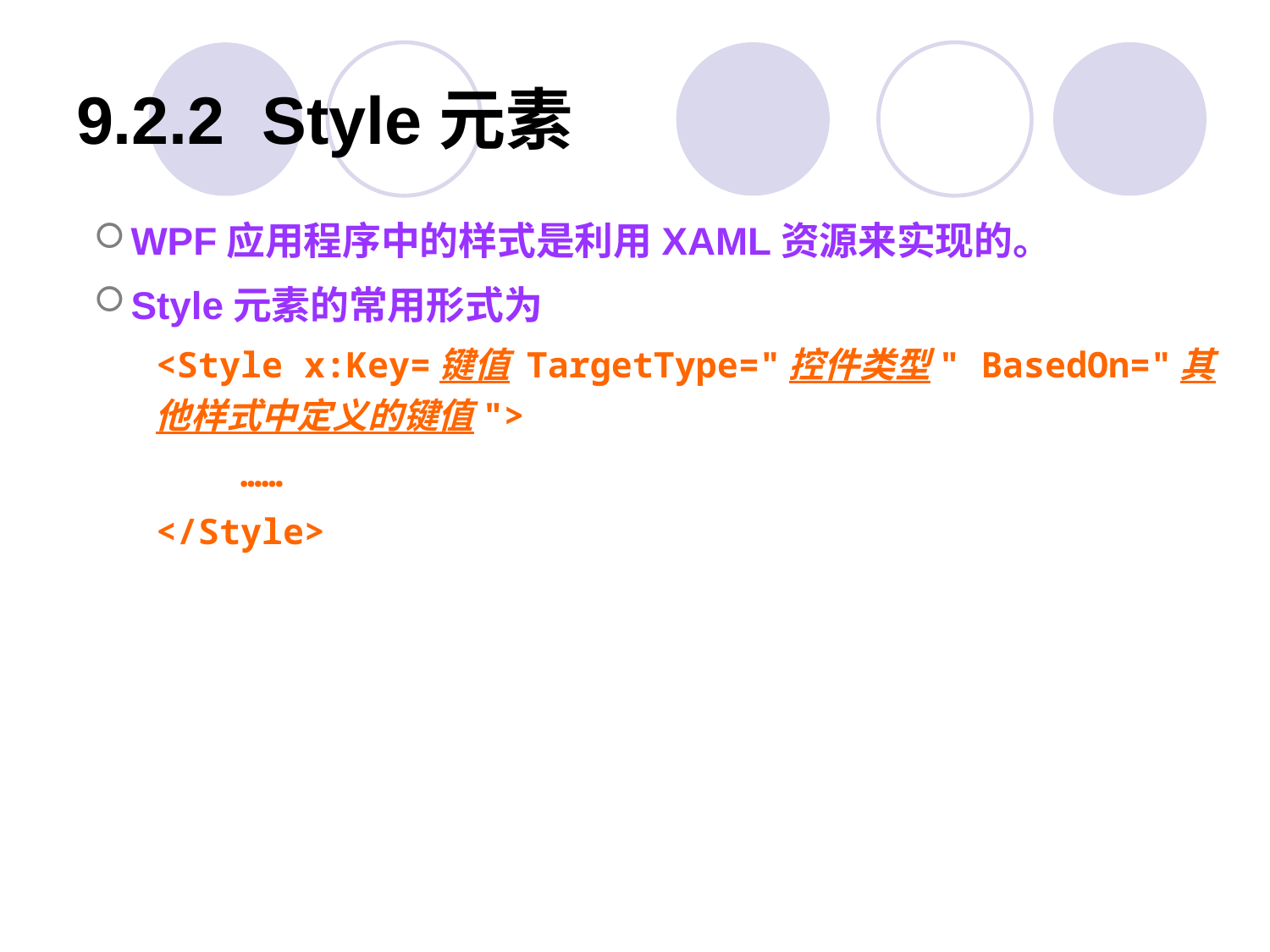

# 9.2.2  Style元素
WPF应用程序中的样式是利用XAML资源来实现的。
Style元素的常用形式为
<Style x:Key=键值 TargetType="控件类型" BasedOn="其他样式中定义的键值">
    ……
</Style>
35